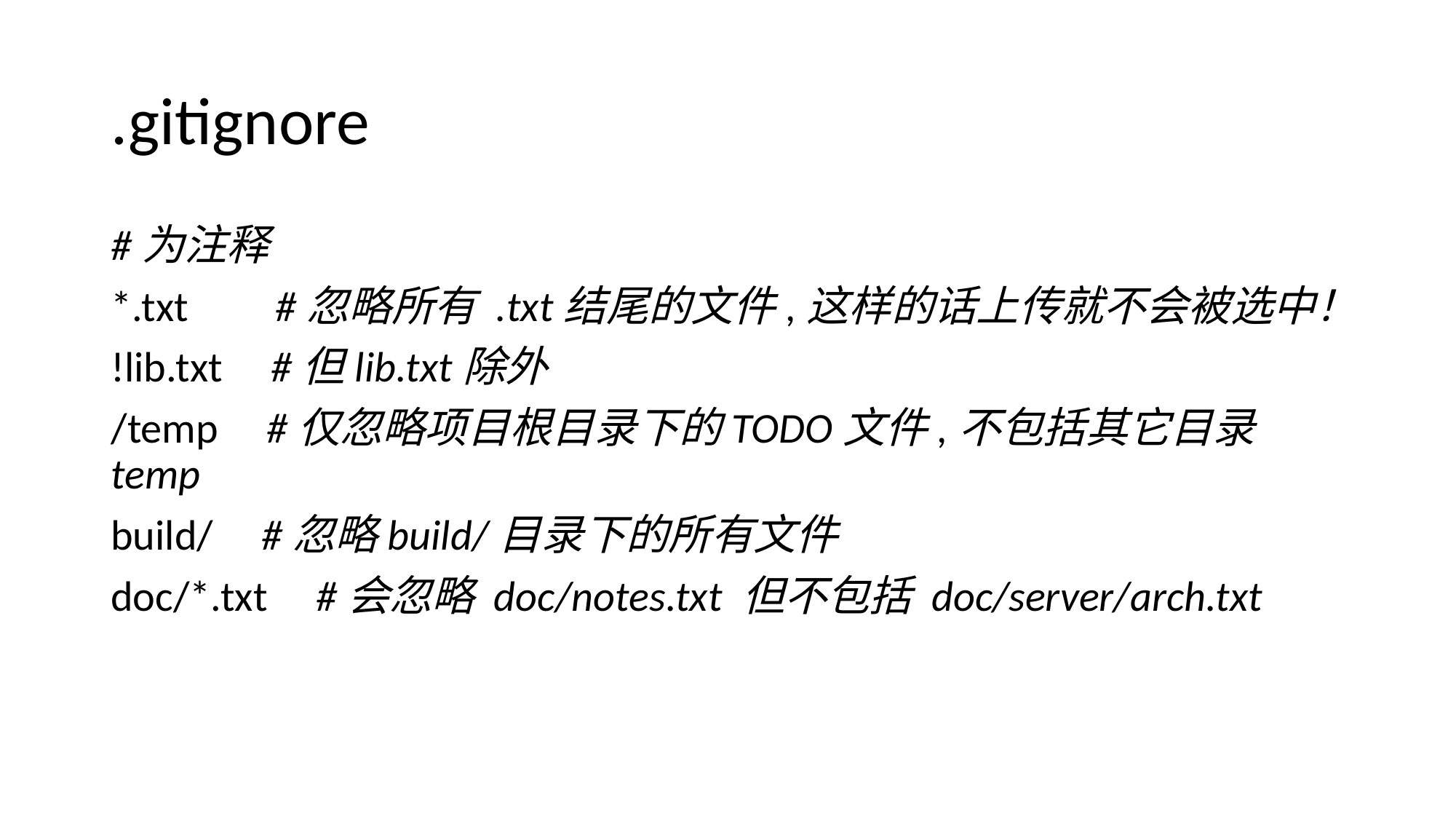

# .gitignore
#为注释
*.txt         #忽略所有 .txt结尾的文件,这样的话上传就不会被选中！
!lib.txt     #但lib.txt除外
/temp     #仅忽略项目根目录下的TODO文件,不包括其它目录temp
build/     #忽略build/目录下的所有文件
doc/*.txt     #会忽略 doc/notes.txt 但不包括 doc/server/arch.txt